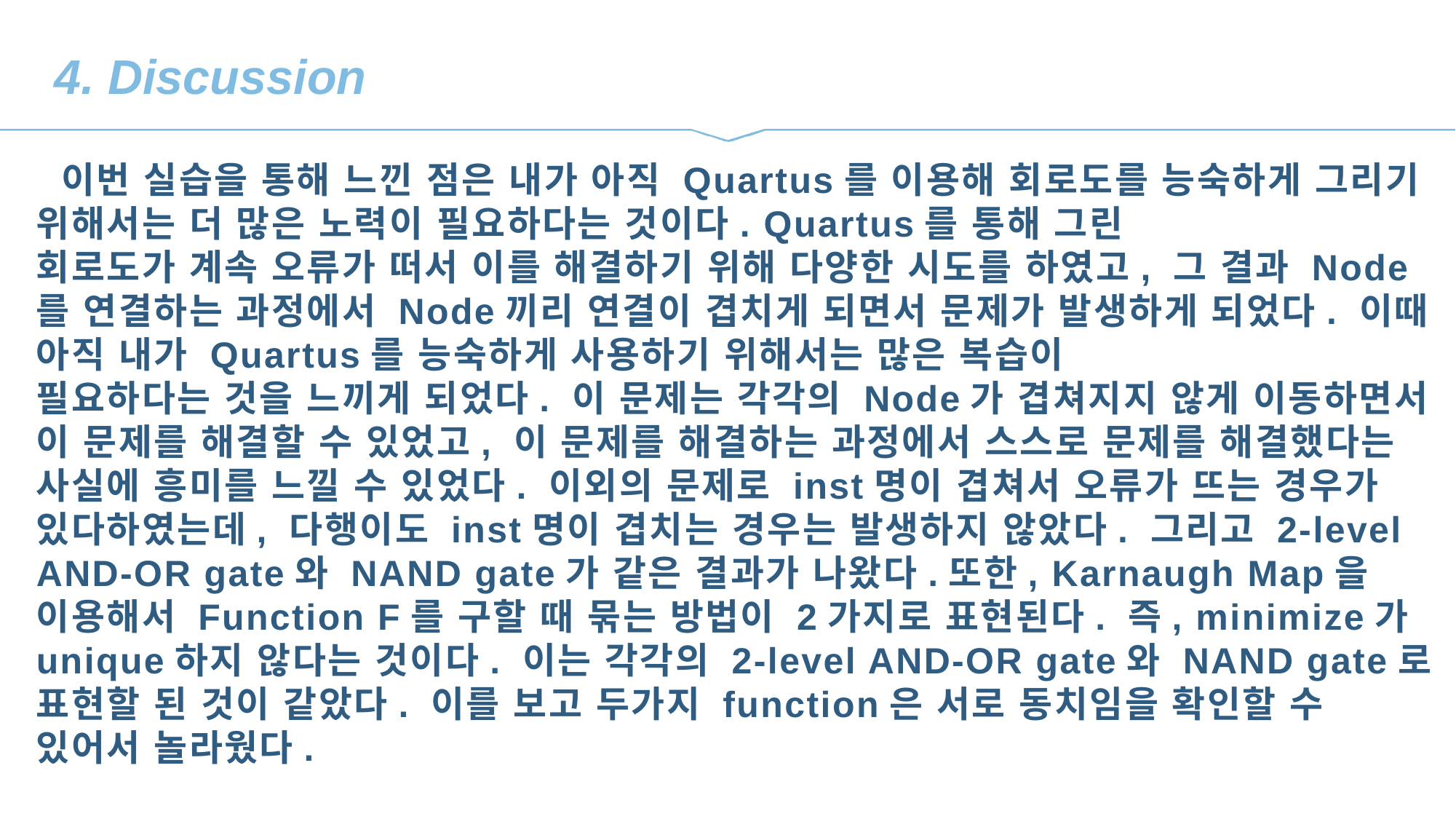

4. Discussion
  이번 실습을 통해 느낀 점은 내가 아직 Quartus를 이용해 회로도를 능숙하게 그리기 위해서는 더 많은 노력이 필요하다는 것이다. Quartus를 통해 그린
회로도가 계속 오류가 떠서 이를 해결하기 위해 다양한 시도를 하였고, 그 결과 Node를 연결하는 과정에서 Node끼리 연결이 겹치게 되면서 문제가 발생하게 되었다. 이때 아직 내가 Quartus를 능숙하게 사용하기 위해서는 많은 복습이
필요하다는 것을 느끼게 되었다. 이 문제는 각각의 Node가 겹쳐지지 않게 이동하면서 이 문제를 해결할 수 있었고, 이 문제를 해결하는 과정에서 스스로 문제를 해결했다는 사실에 흥미를 느낄 수 있었다. 이외의 문제로 inst명이 겹쳐서 오류가 뜨는 경우가 있다하였는데, 다행이도 inst명이 겹치는 경우는 발생하지 않았다. 그리고 2-level AND-OR gate와 NAND gate가 같은 결과가 나왔다.또한, Karnaugh Map을 이용해서 Function F를 구할 때 묶는 방법이 2가지로 표현된다. 즉, minimize가 unique하지 않다는 것이다. 이는 각각의 2-level AND-OR gate와 NAND gate로 표현할 된 것이 같았다. 이를 보고 두가지 function은 서로 동치임을 확인할 수 있어서 놀라웠다.

경영학과
20123456